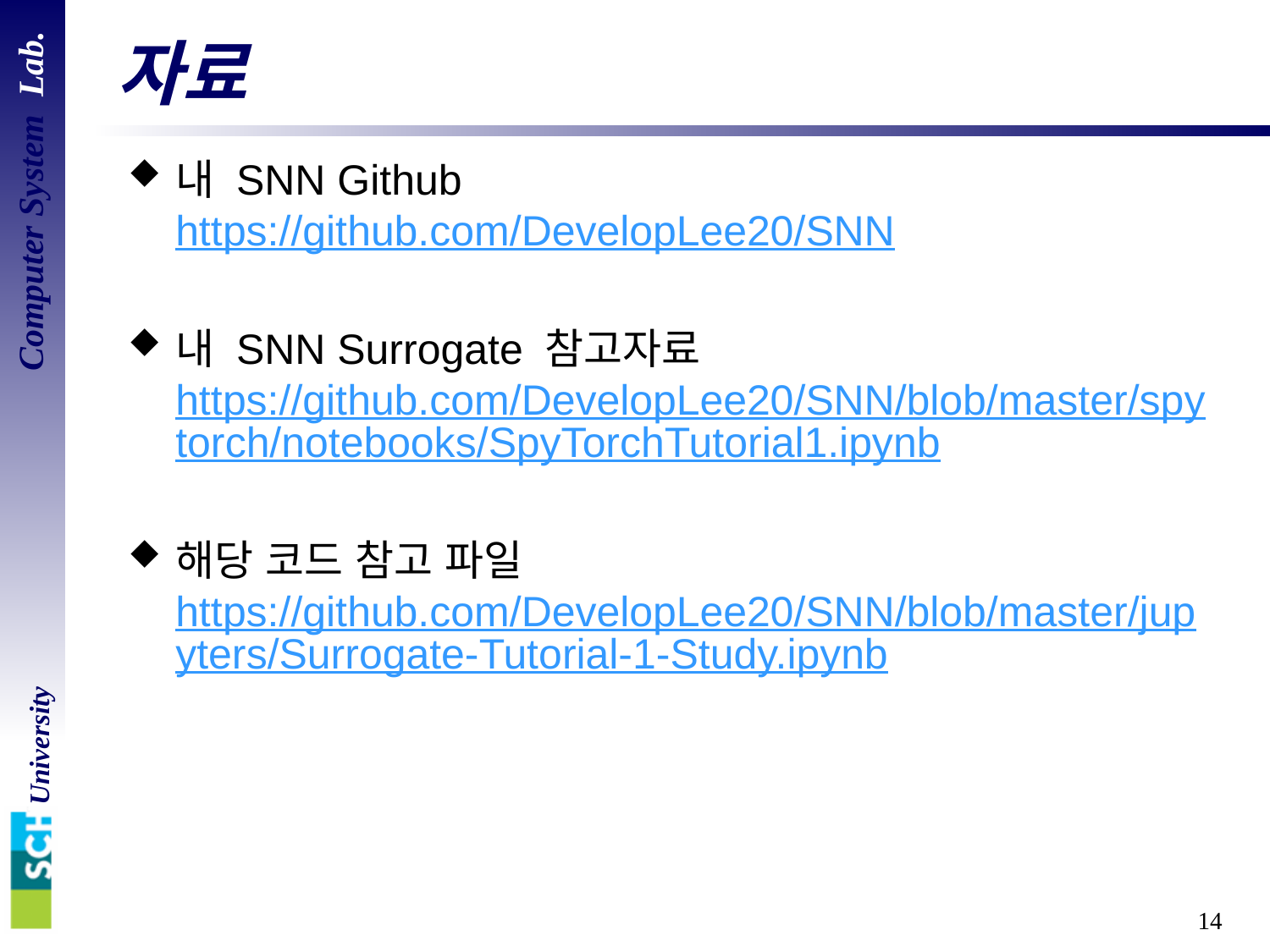

# 자료
내 SNN Github
https://github.com/DevelopLee20/SNN

내 SNN Surrogate 참고자료
https://github.com/DevelopLee20/SNN/blob/master/spytorch/notebooks/SpyTorchTutorial1.ipynb

해당 코드 참고 파일
https://github.com/DevelopLee20/SNN/blob/master/jupyters/Surrogate-Tutorial-1-Study.ipynb